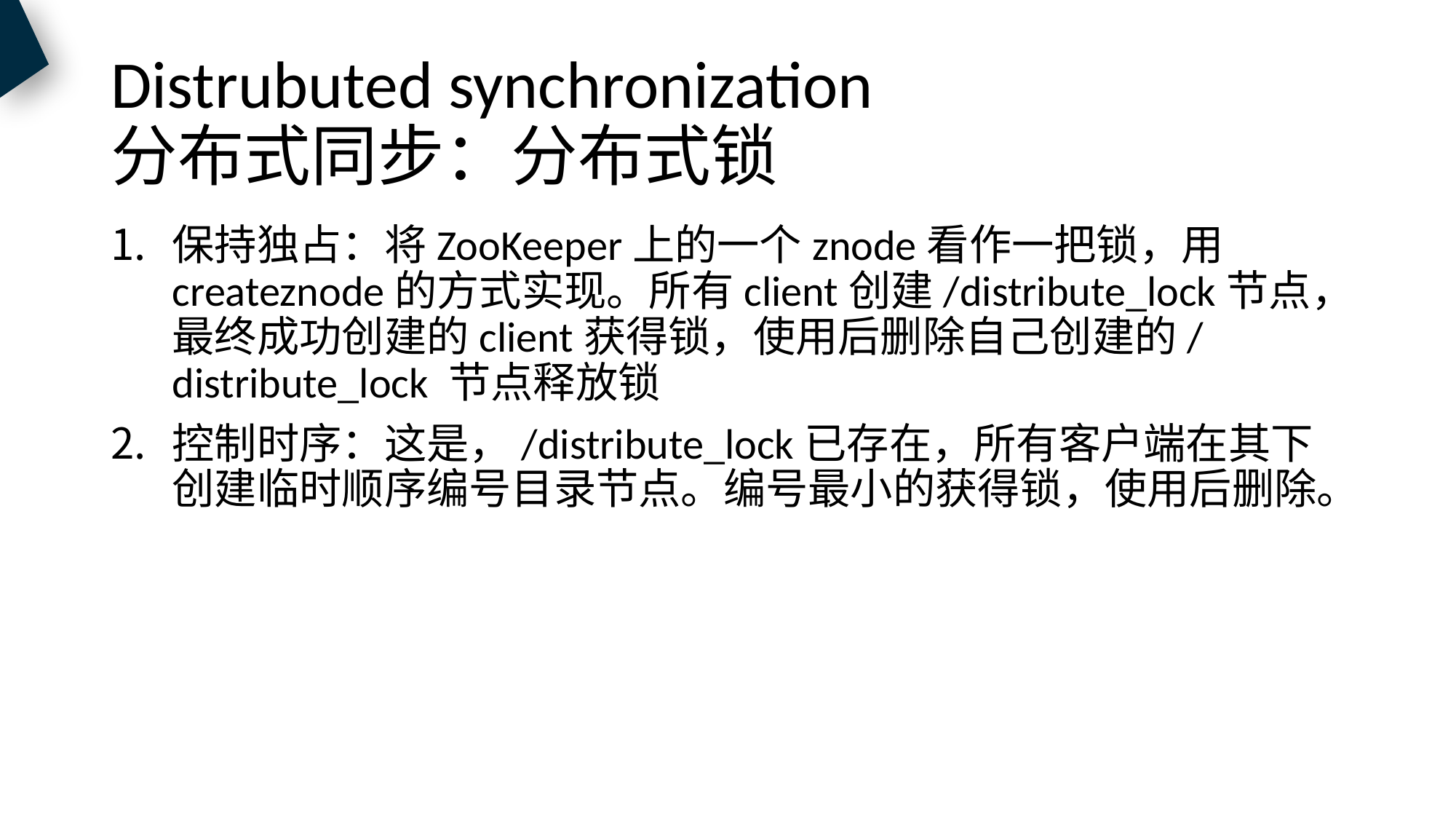

# Distrubuted synchronization 分布式同步：分布式锁
保持独占：将ZooKeeper上的一个znode看作一把锁，用createznode的方式实现。所有client创建/distribute_lock节点，最终成功创建的client获得锁，使用后删除自己创建的/distribute_lock 节点释放锁
控制时序：这是，/distribute_lock已存在，所有客户端在其下创建临时顺序编号目录节点。编号最小的获得锁，使用后删除。